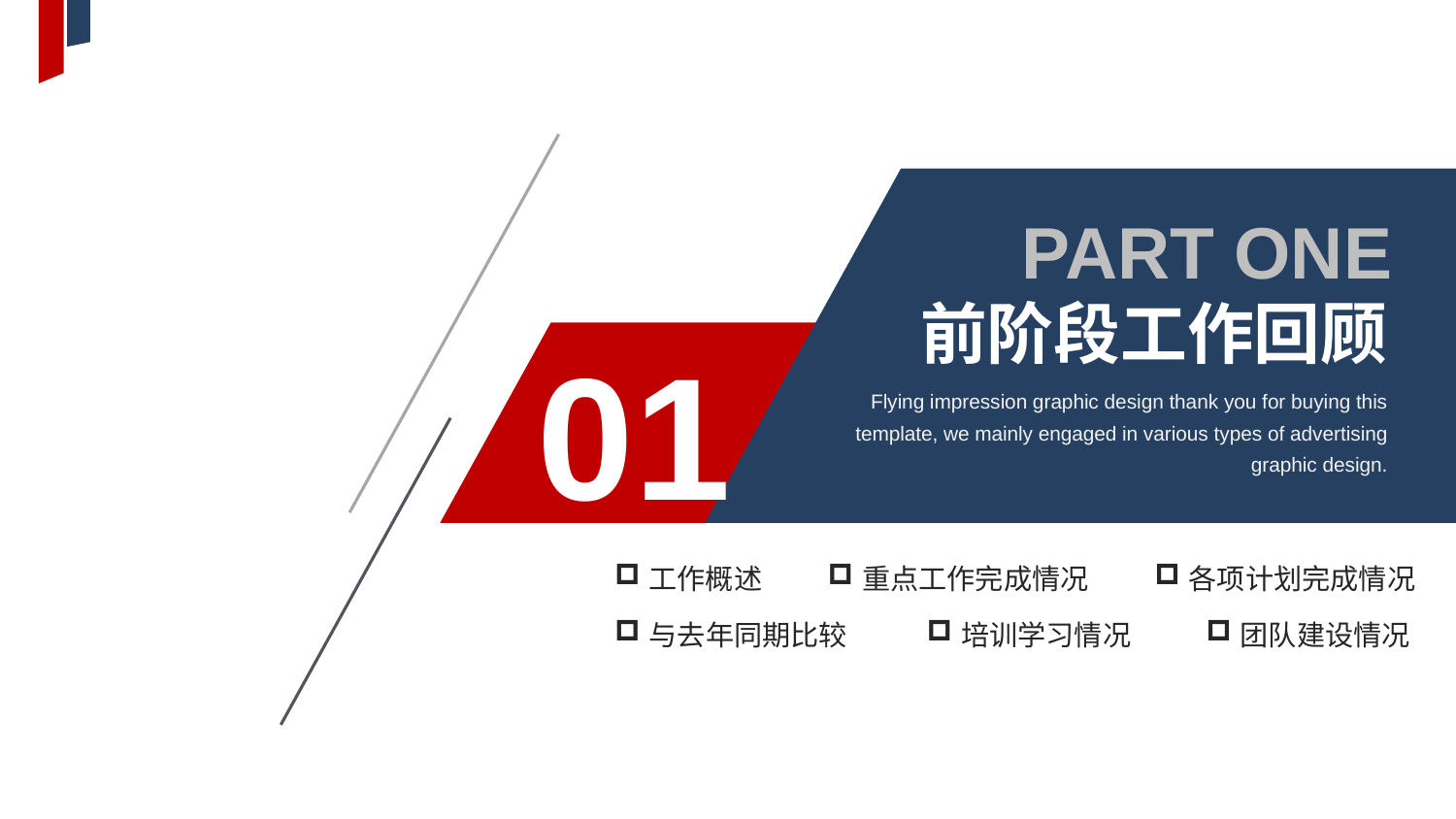

PART ONE
前阶段工作回顾
Flying impression graphic design thank you for buying this template, we mainly engaged in various types of advertising graphic design.
01
工作概述
重点工作完成情况
各项计划完成情况
与去年同期比较
培训学习情况
团队建设情况